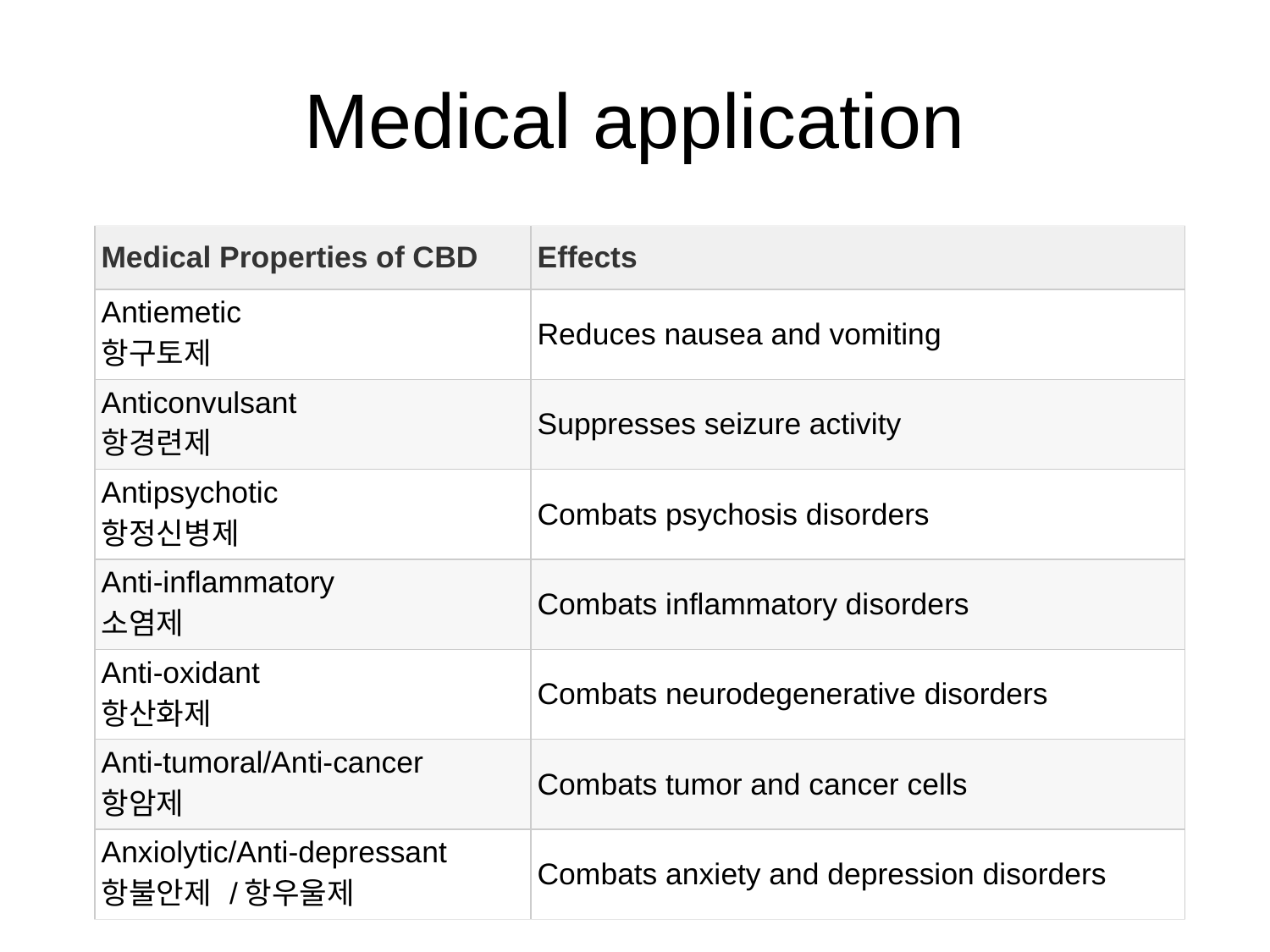

# Medical application
| Medical Properties of CBD | Effects |
| --- | --- |
| Antiemetic 항구토제 | Reduces nausea and vomiting |
| Anticonvulsant 항경련제 | Suppresses seizure activity |
| Antipsychotic 항정신병제 | Combats psychosis disorders |
| Anti-inflammatory 소염제 | Combats inflammatory disorders |
| Anti-oxidant 항산화제 | Combats neurodegenerative disorders |
| Anti-tumoral/Anti-cancer 항암제 | Combats tumor and cancer cells |
| Anxiolytic/Anti-depressant 항불안제 /항우울제 | Combats anxiety and depression disorders |